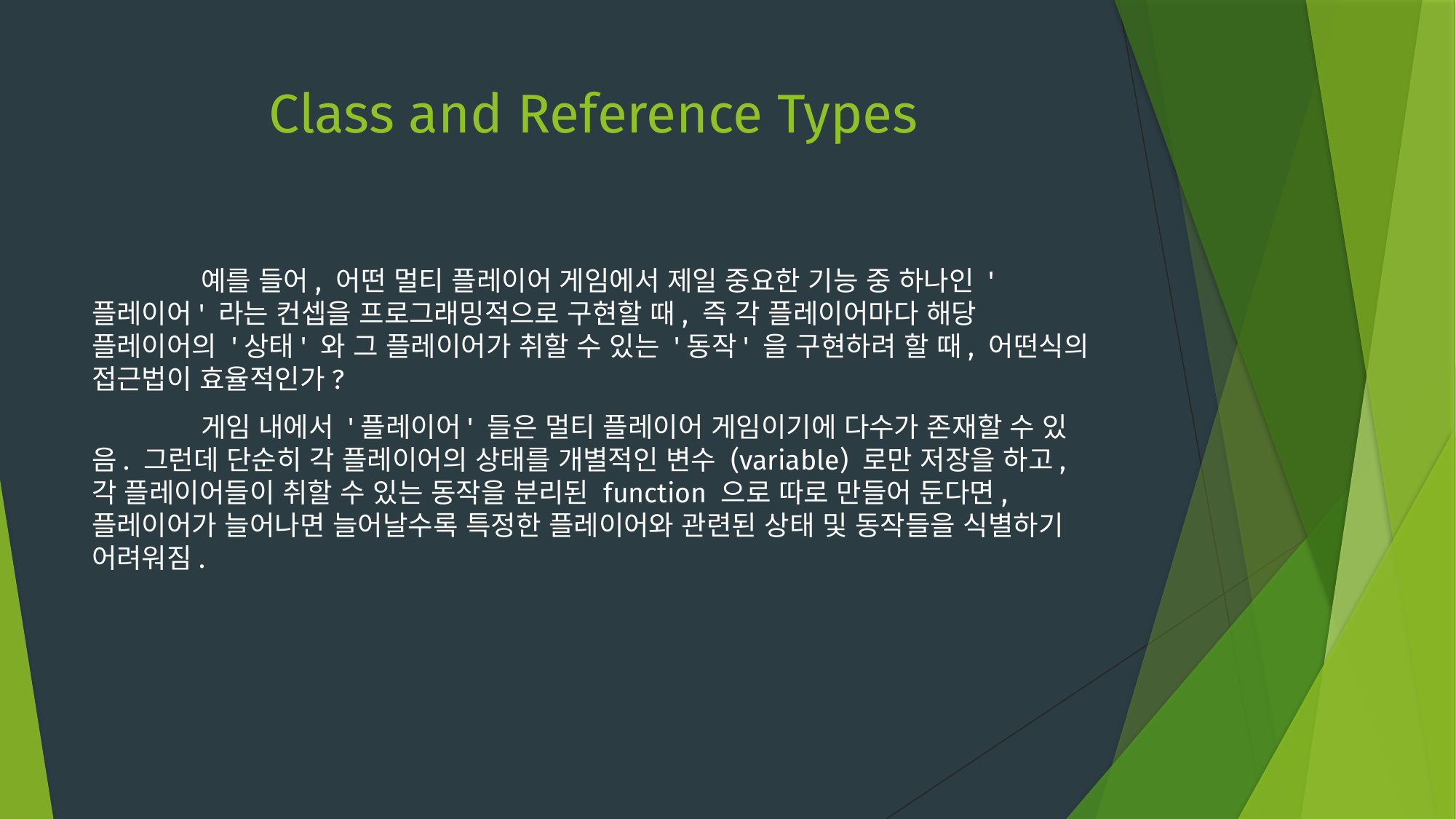

# Class and Reference Types
	예를 들어, 어떤 멀티 플레이어 게임에서 제일 중요한 기능 중 하나인 '플레이어' 라는 컨셉을 프로그래밍적으로 구현할 때, 즉 각 플레이어마다 해당 플레이어의 '상태' 와 그 플레이어가 취할 수 있는 '동작' 을 구현하려 할 때, 어떤식의 접근법이 효율적인가?
	게임 내에서 '플레이어' 들은 멀티 플레이어 게임이기에 다수가 존재할 수 있음. 그런데 단순히 각 플레이어의 상태를 개별적인 변수 (variable) 로만 저장을 하고, 각 플레이어들이 취할 수 있는 동작을 분리된 function 으로 따로 만들어 둔다면, 플레이어가 늘어나면 늘어날수록 특정한 플레이어와 관련된 상태 및 동작들을 식별하기 어려워짐.